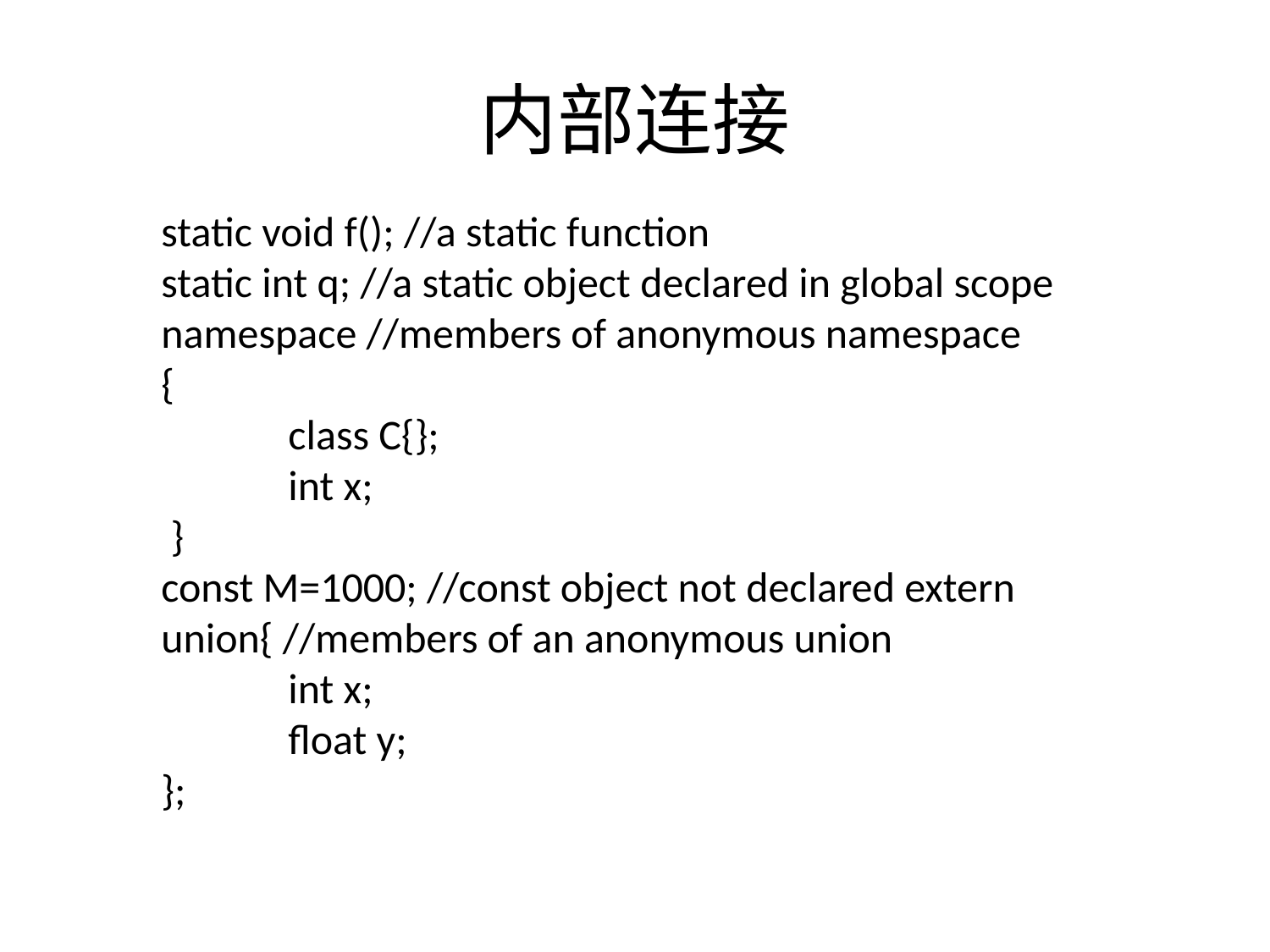

# 内部连接
static void f(); //a static function
static int q; //a static object declared in global scope
namespace //members of anonymous namespace
{
 	class C{};
 	int x;
 }
const M=1000; //const object not declared extern
union{ //members of an anonymous union
 	int x;
 	float y;
};